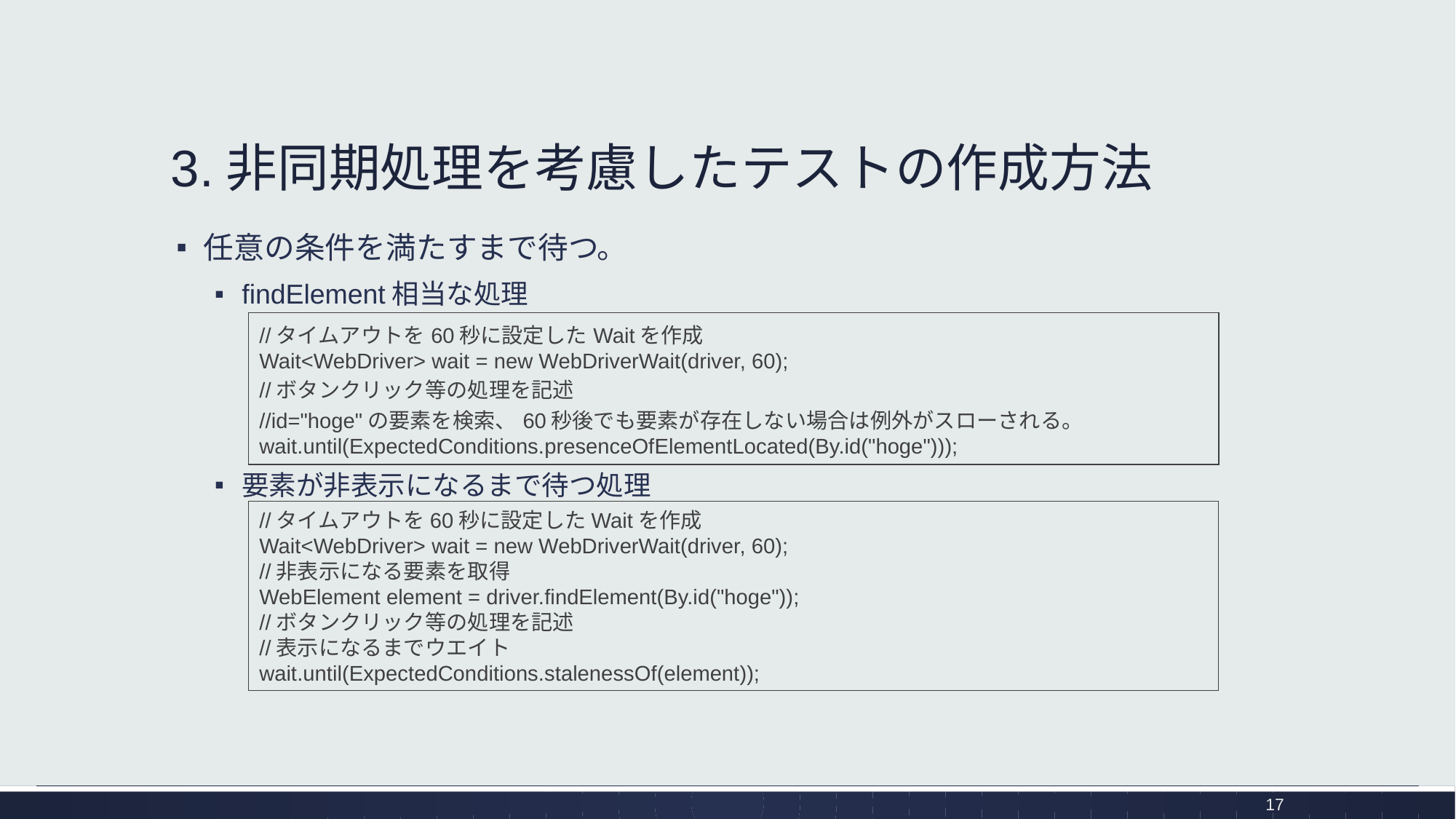

# 3.非同期処理を考慮したテストの作成方法
任意の条件を満たすまで待つ。
findElement相当な処理

要素が非表示になるまで待つ処理
| //タイムアウトを60秒に設定したWaitを作成 Wait<WebDriver> wait = new WebDriverWait(driver, 60); //ボタンクリック等の処理を記述 //id="hoge"の要素を検索、60秒後でも要素が存在しない場合は例外がスローされる。 wait.until(ExpectedConditions.presenceOfElementLocated(By.id("hoge"))); |
| --- |
//タイムアウトを60秒に設定したWaitを作成
Wait<WebDriver> wait = new WebDriverWait(driver, 60);
//非表示になる要素を取得
WebElement element = driver.findElement(By.id("hoge"));
//ボタンクリック等の処理を記述
//表示になるまでウエイト
wait.until(ExpectedConditions.stalenessOf(element));
17